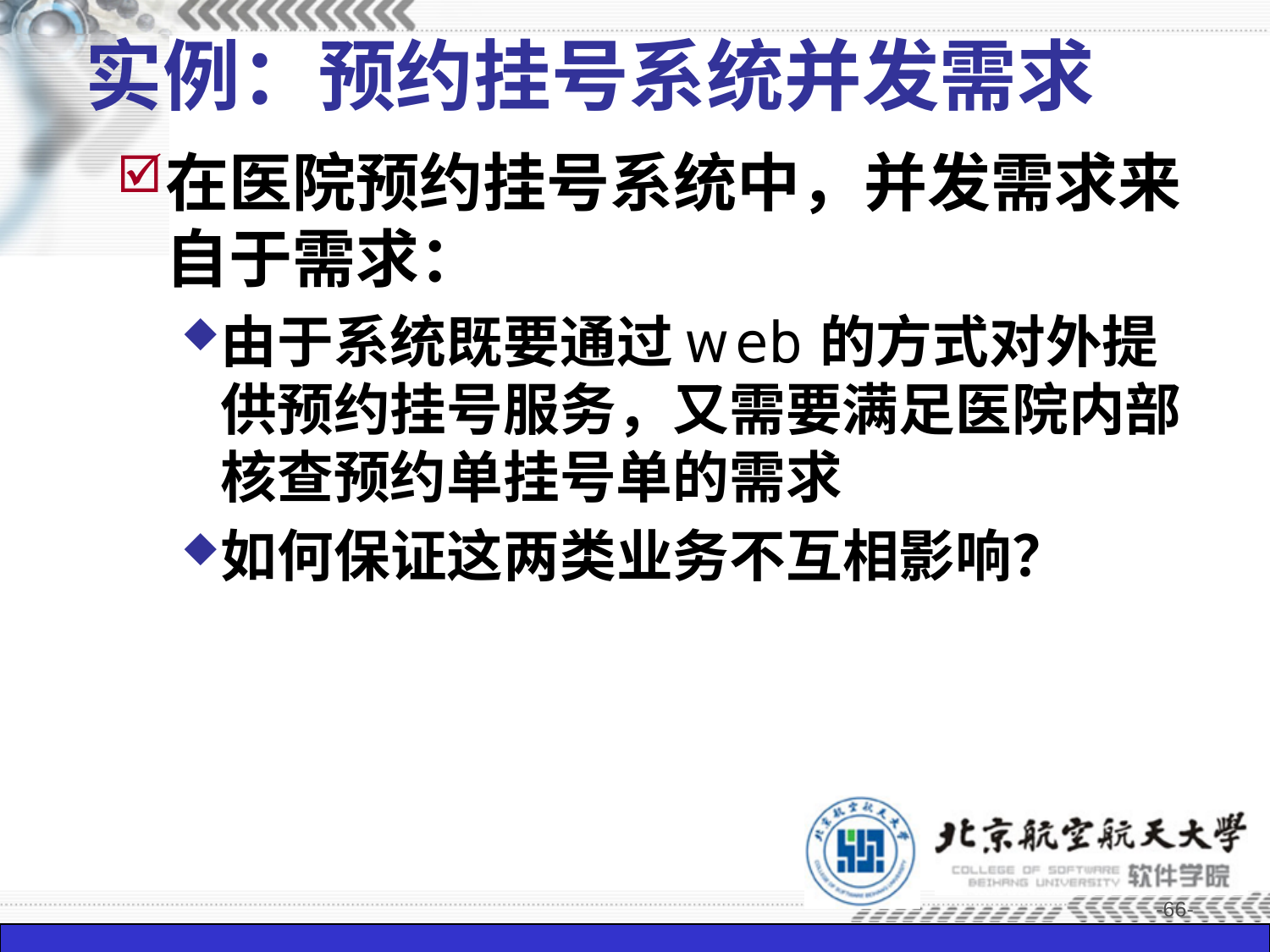

# 实例：预约挂号系统并发需求
在医院预约挂号系统中，并发需求来自于需求：
由于系统既要通过web的方式对外提供预约挂号服务，又需要满足医院内部核查预约单挂号单的需求
如何保证这两类业务不互相影响？
-66-